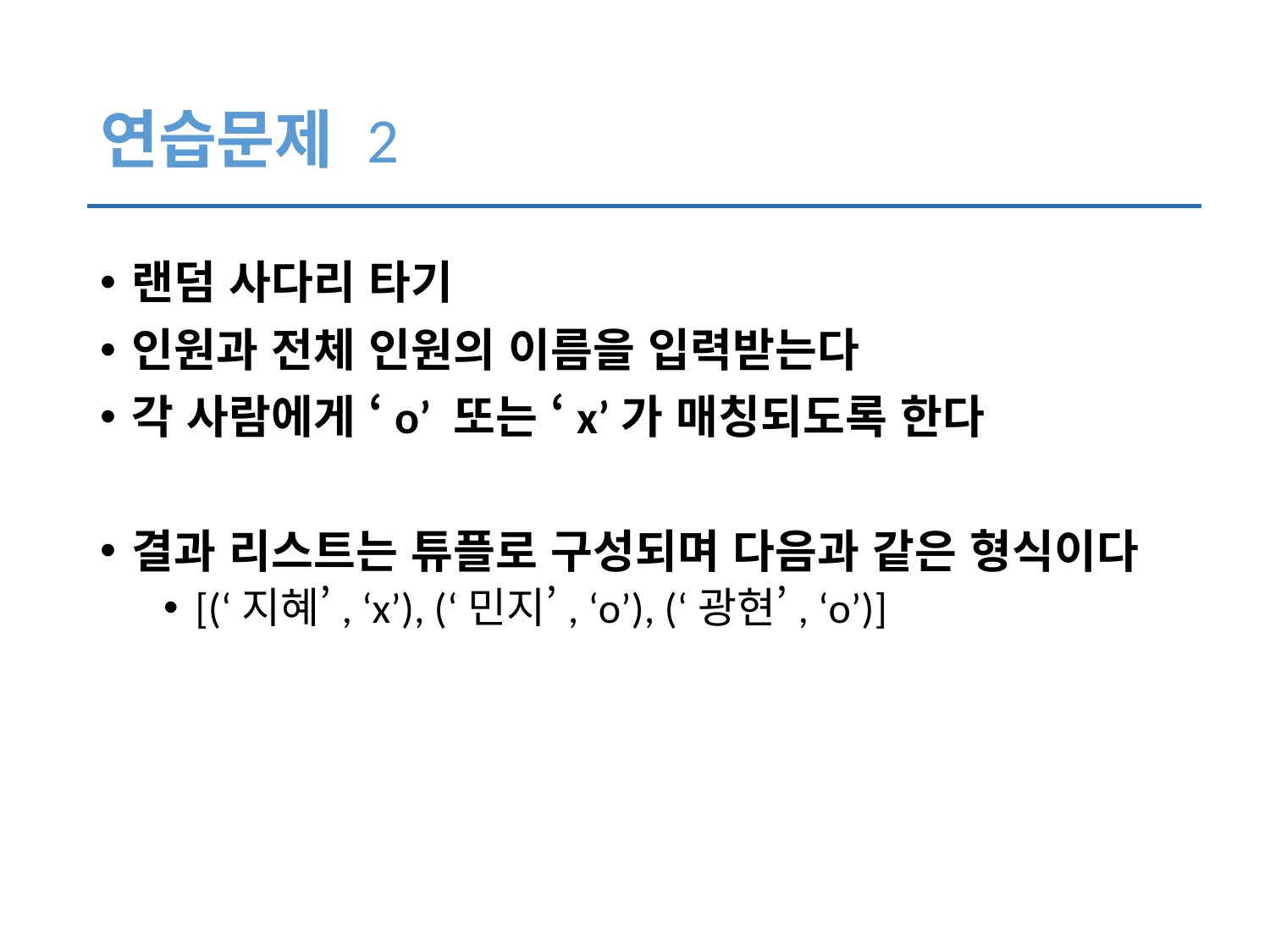

# 연습문제 2
랜덤 사다리 타기
인원과 전체 인원의 이름을 입력받는다
각 사람에게 ‘o’ 또는 ‘x’가 매칭되도록 한다

결과 리스트는 튜플로 구성되며 다음과 같은 형식이다
[(‘지혜’, ‘x’), (‘민지’, ‘o’), (‘광현’, ‘o’)]